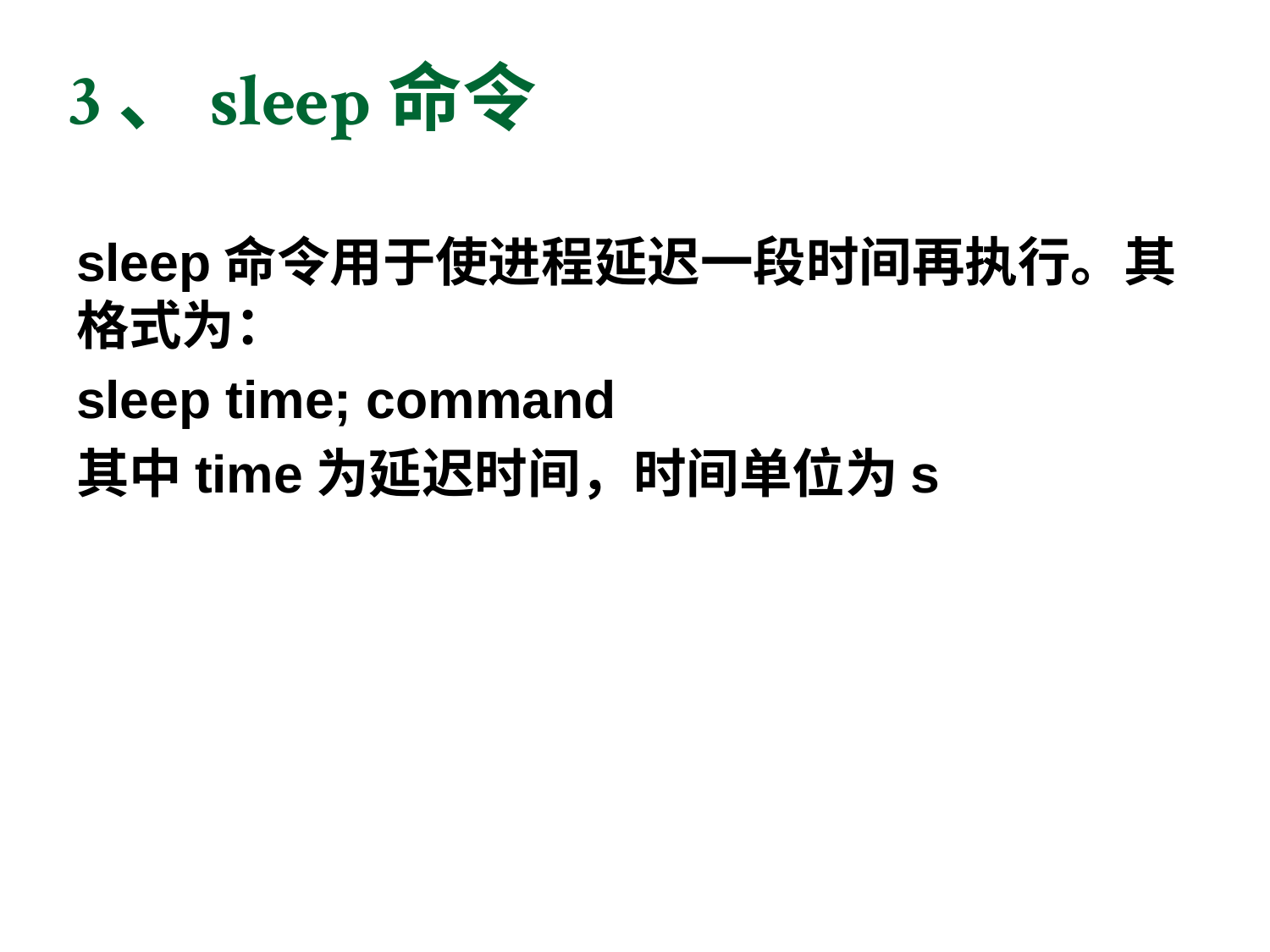

# 3、sleep命令
sleep命令用于使进程延迟一段时间再执行。其格式为：
sleep time; command
其中time为延迟时间，时间单位为s